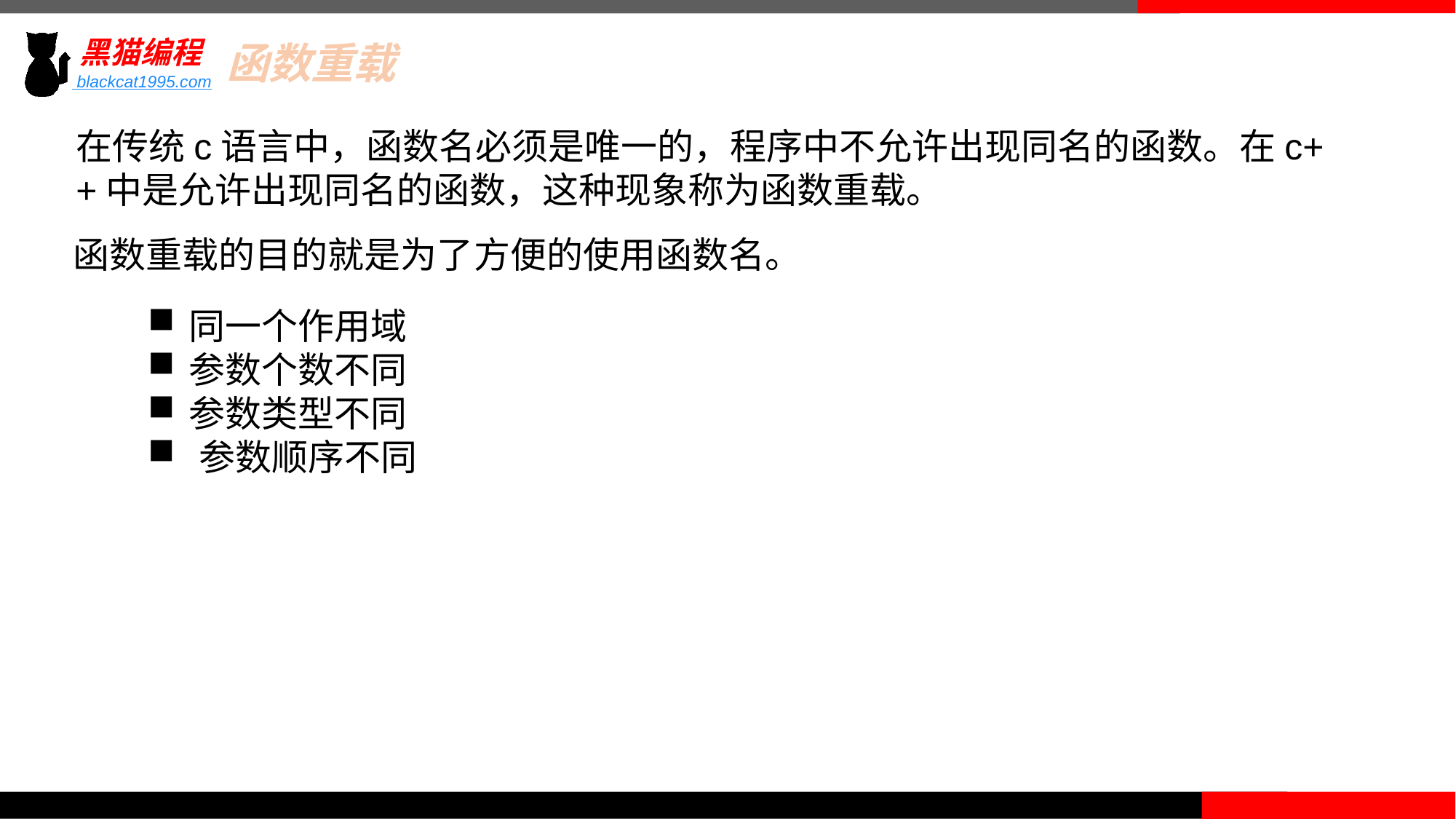

函数重载
在传统c语言中，函数名必须是唯一的，程序中不允许出现同名的函数。在c++中是允许出现同名的函数，这种现象称为函数重载。
函数重载的目的就是为了方便的使用函数名。
同一个作用域
参数个数不同
参数类型不同
 参数顺序不同